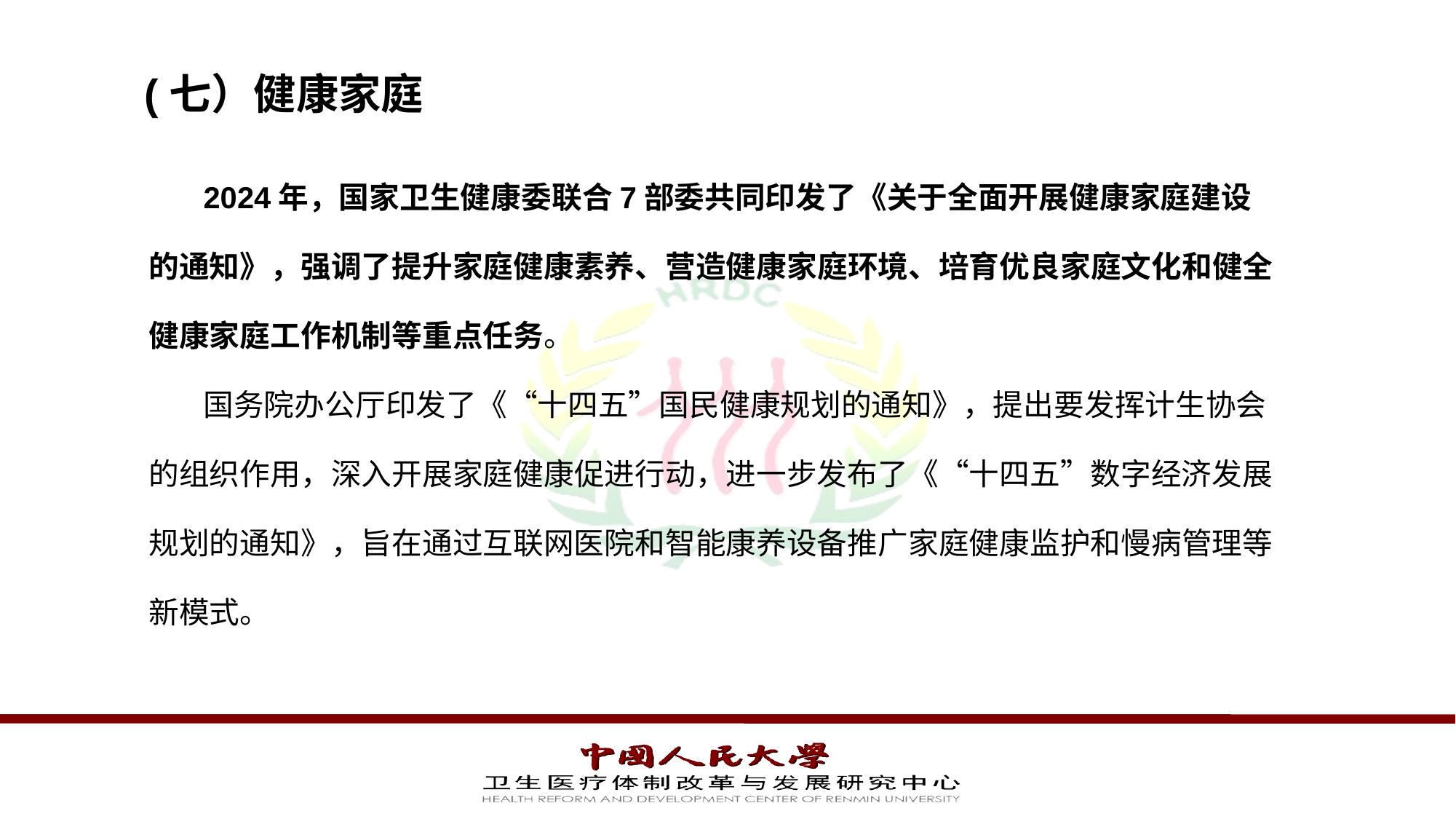

# (七）健康家庭
2024年，国家卫生健康委联合7部委共同印发了《关于全面开展健康家庭建设的通知》，强调了提升家庭健康素养、营造健康家庭环境、培育优良家庭文化和健全健康家庭工作机制等重点任务。
国务院办公厅印发了《“十四五”国民健康规划的通知》，提出要发挥计生协会的组织作用，深入开展家庭健康促进行动，进一步发布了《“十四五”数字经济发展规划的通知》，旨在通过互联网医院和智能康养设备推广家庭健康监护和慢病管理等新模式。